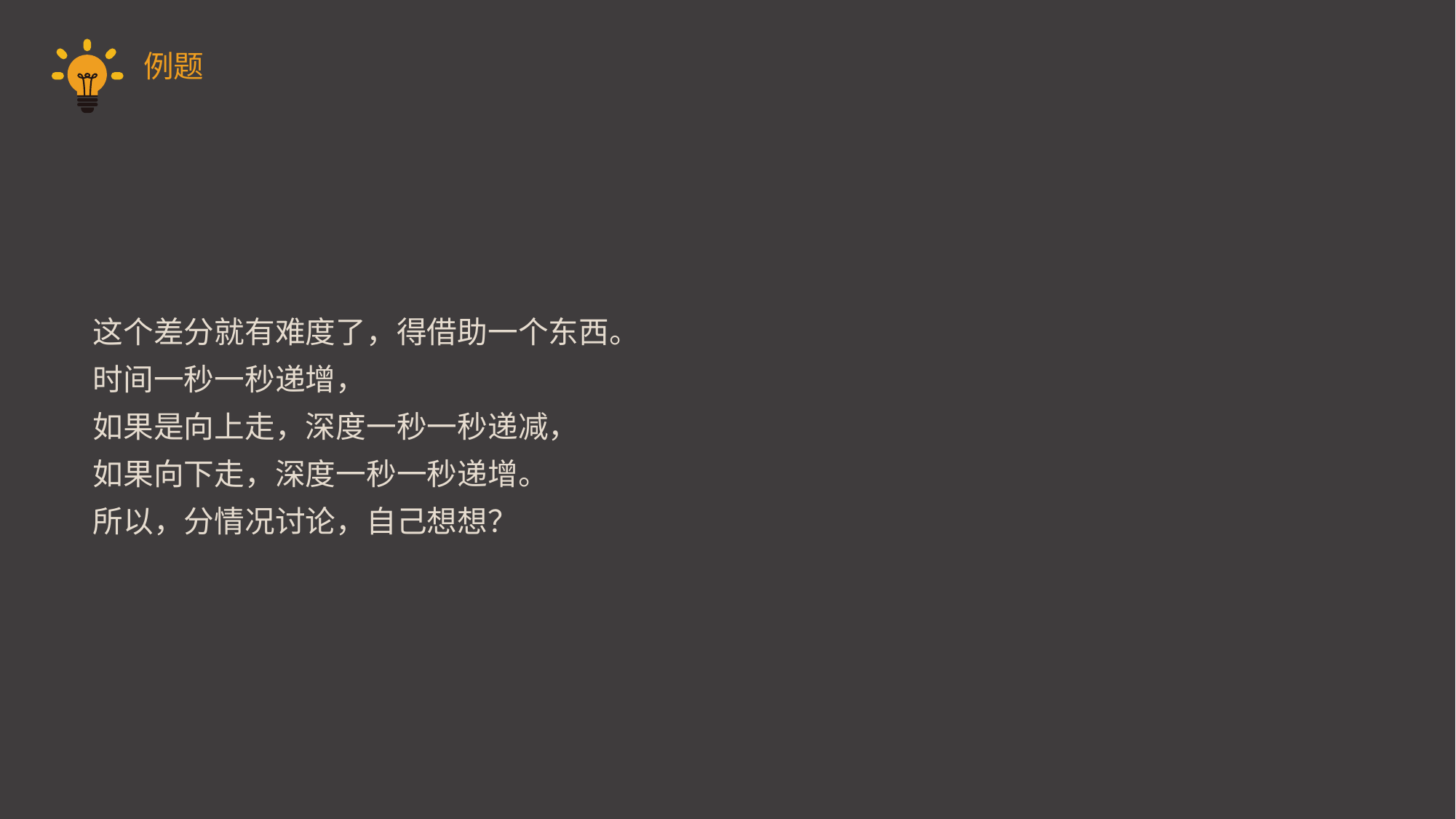

例题
这个差分就有难度了，得借助一个东西。
时间一秒一秒递增，
如果是向上走，深度一秒一秒递减，
如果向下走，深度一秒一秒递增。
所以，分情况讨论，自己想想？